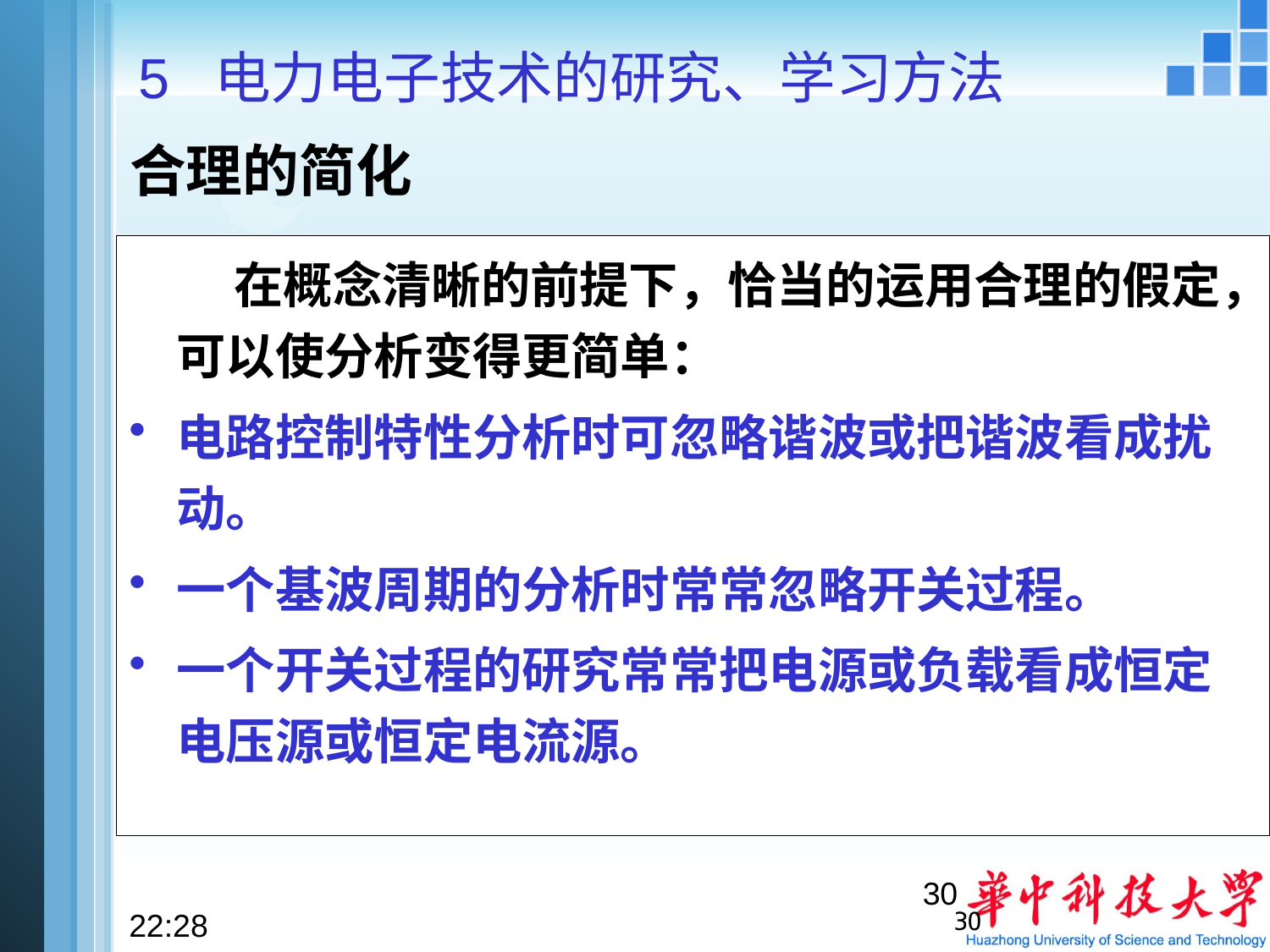

5  电力电子技术的研究、学习方法
合理的简化
          在概念清晰的前提下，恰当的运用合理的假定，可以使分析变得更简单：
电路控制特性分析时可忽略谐波或把谐波看成扰动。
一个基波周期的分析时常常忽略开关过程。
一个开关过程的研究常常把电源或负载看成恒定电压源或恒定电流源。

30
30
22:28